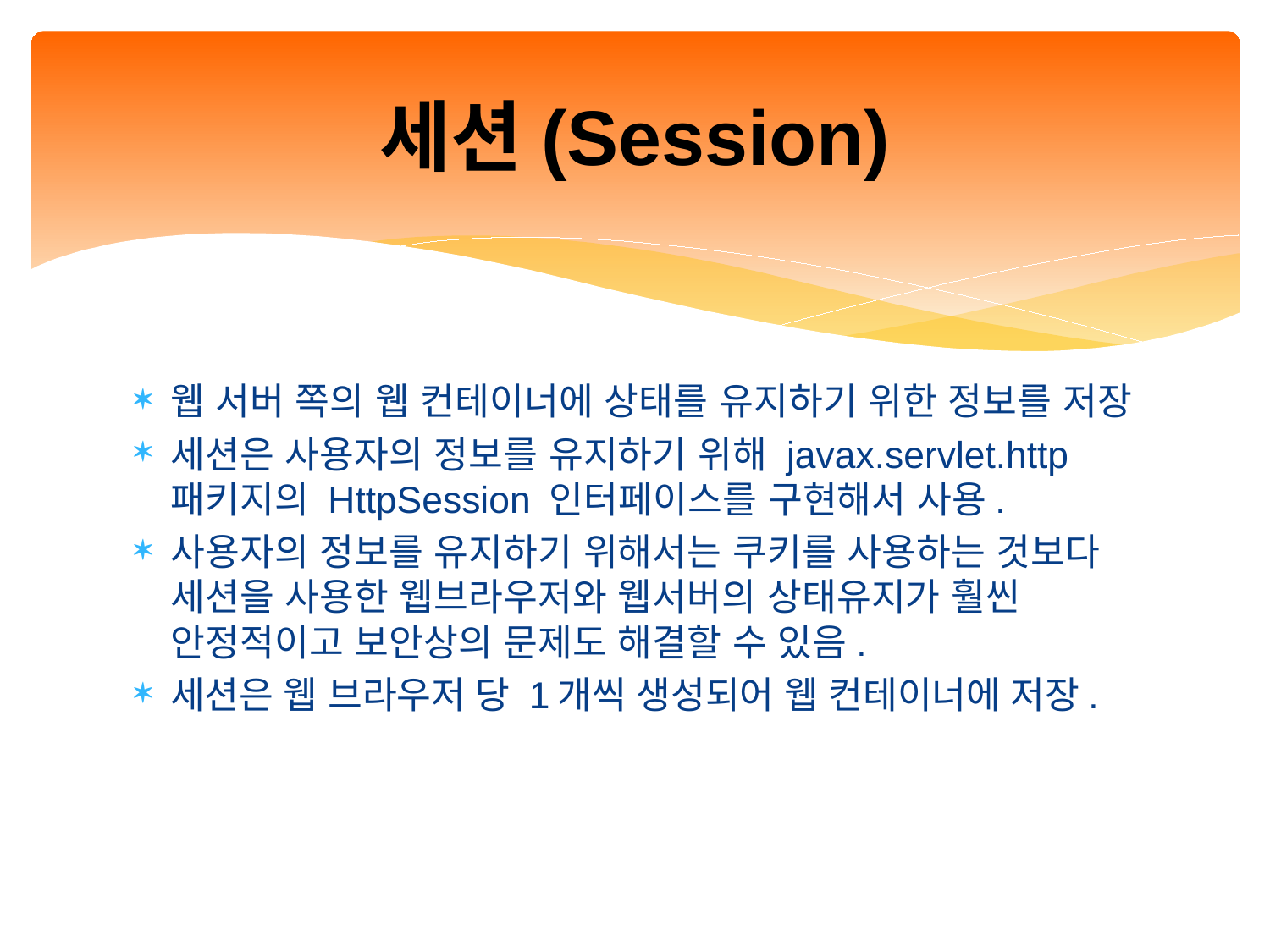

# 세션(Session)
웹 서버 쪽의 웹 컨테이너에 상태를 유지하기 위한 정보를 저장
세션은 사용자의 정보를 유지하기 위해 javax.servlet.http 패키지의 HttpSession 인터페이스를 구현해서 사용.
사용자의 정보를 유지하기 위해서는 쿠키를 사용하는 것보다 세션을 사용한 웹브라우저와 웹서버의 상태유지가 훨씬 안정적이고 보안상의 문제도 해결할 수 있음.
세션은 웹 브라우저 당 1개씩 생성되어 웹 컨테이너에 저장.